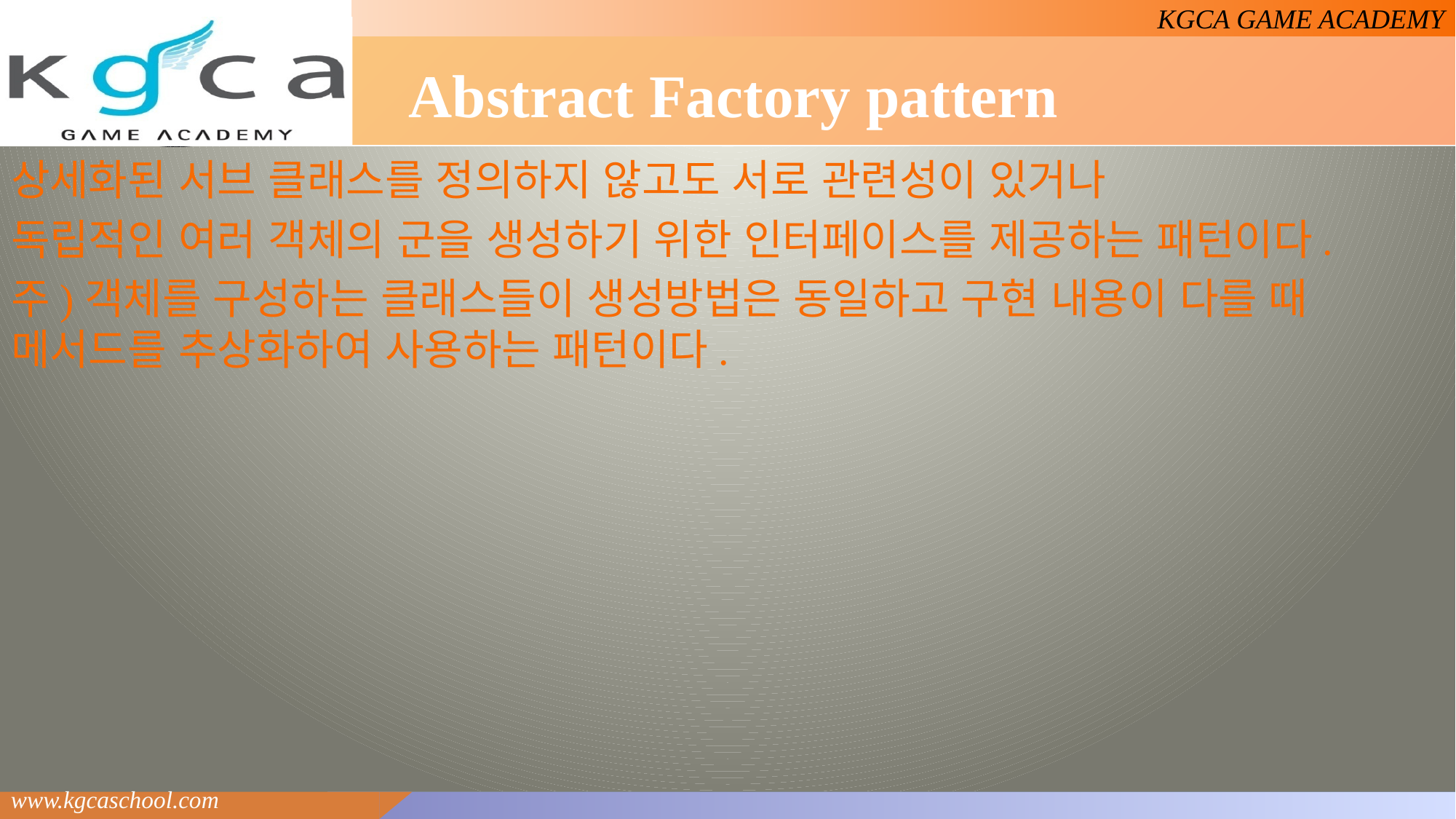

# Abstract Factory pattern
상세화된 서브 클래스를 정의하지 않고도 서로 관련성이 있거나
독립적인 여러 객체의 군을 생성하기 위한 인터페이스를 제공하는 패턴이다.
주)객체를 구성하는 클래스들이 생성방법은 동일하고 구현 내용이 다를 때 메서드를 추상화하여 사용하는 패턴이다.